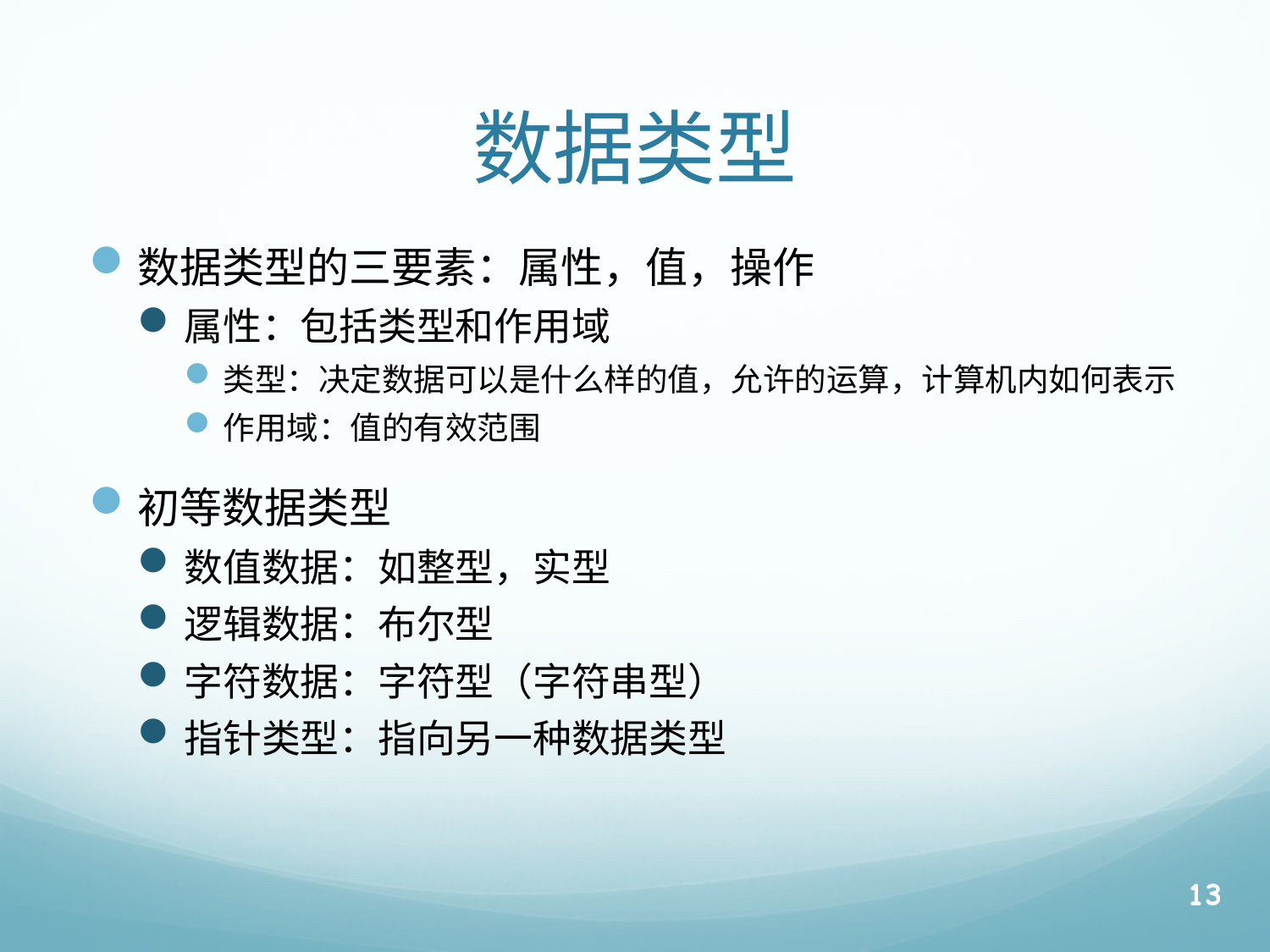

# 数据类型
数据类型的三要素：属性，值，操作
属性：包括类型和作用域
类型：决定数据可以是什么样的值，允许的运算，计算机内如何表示
作用域：值的有效范围
初等数据类型
数值数据：如整型，实型
逻辑数据：布尔型
字符数据：字符型（字符串型）
指针类型：指向另一种数据类型
13